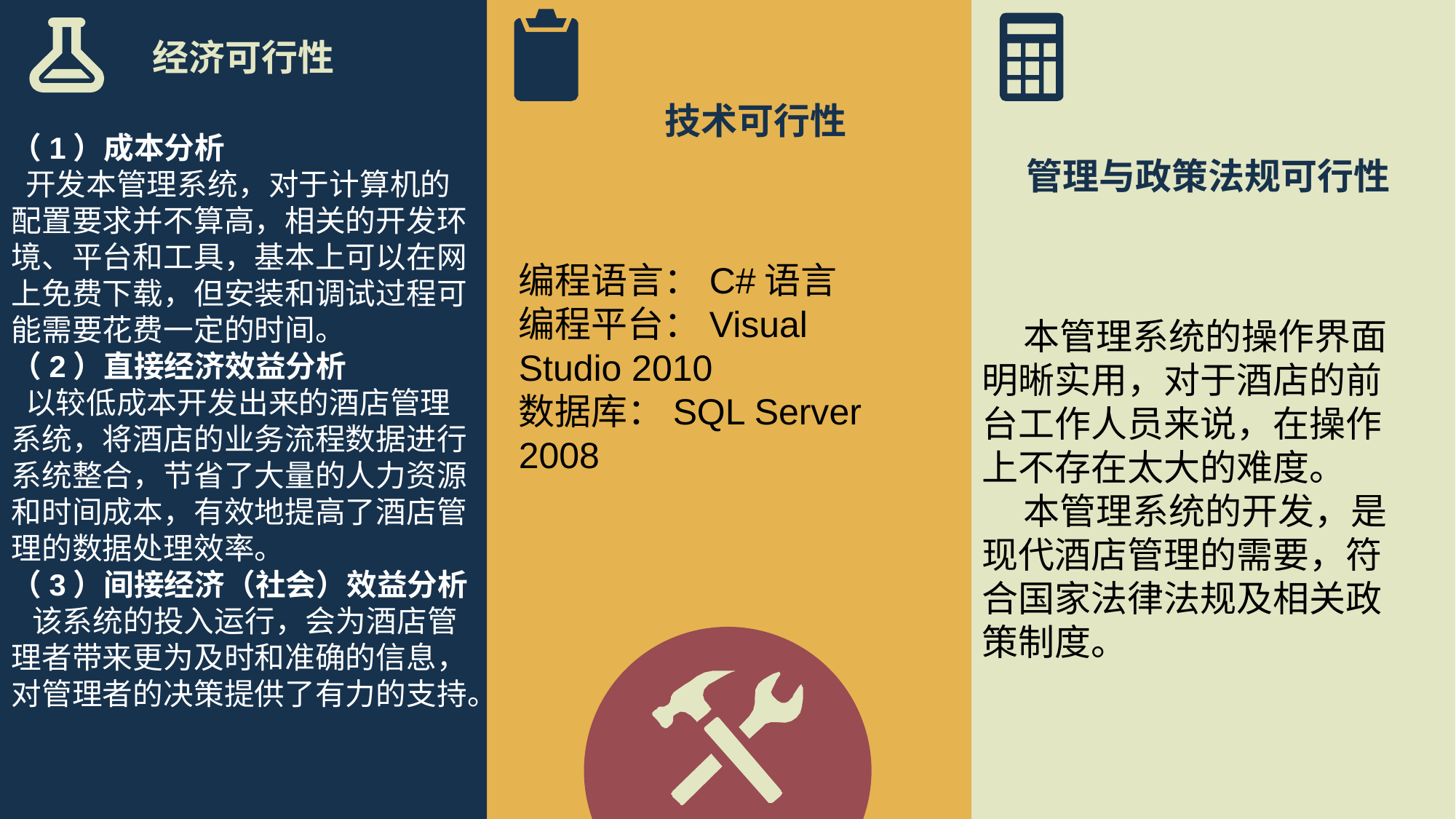

经济可行性

技术可行性

管理与政策法规可行性
（1）成本分析
 开发本管理系统，对于计算机的配置要求并不算高，相关的开发环境、平台和工具，基本上可以在网上免费下载，但安装和调试过程可能需要花费一定的时间。
（2）直接经济效益分析
 以较低成本开发出来的酒店管理系统，将酒店的业务流程数据进行系统整合，节省了大量的人力资源和时间成本，有效地提高了酒店管理的数据处理效率。
（3）间接经济（社会）效益分析
  该系统的投入运行，会为酒店管理者带来更为及时和准确的信息，对管理者的决策提供了有力的支持。
编程语言：C#语言
编程平台：Visual           Studio 2010
数据库：SQL Server 2008
    本管理系统的操作界面明晰实用，对于酒店的前台工作人员来说，在操作上不存在太大的难度。
    本管理系统的开发，是现代酒店管理的需要，符合国家法律法规及相关政策制度。